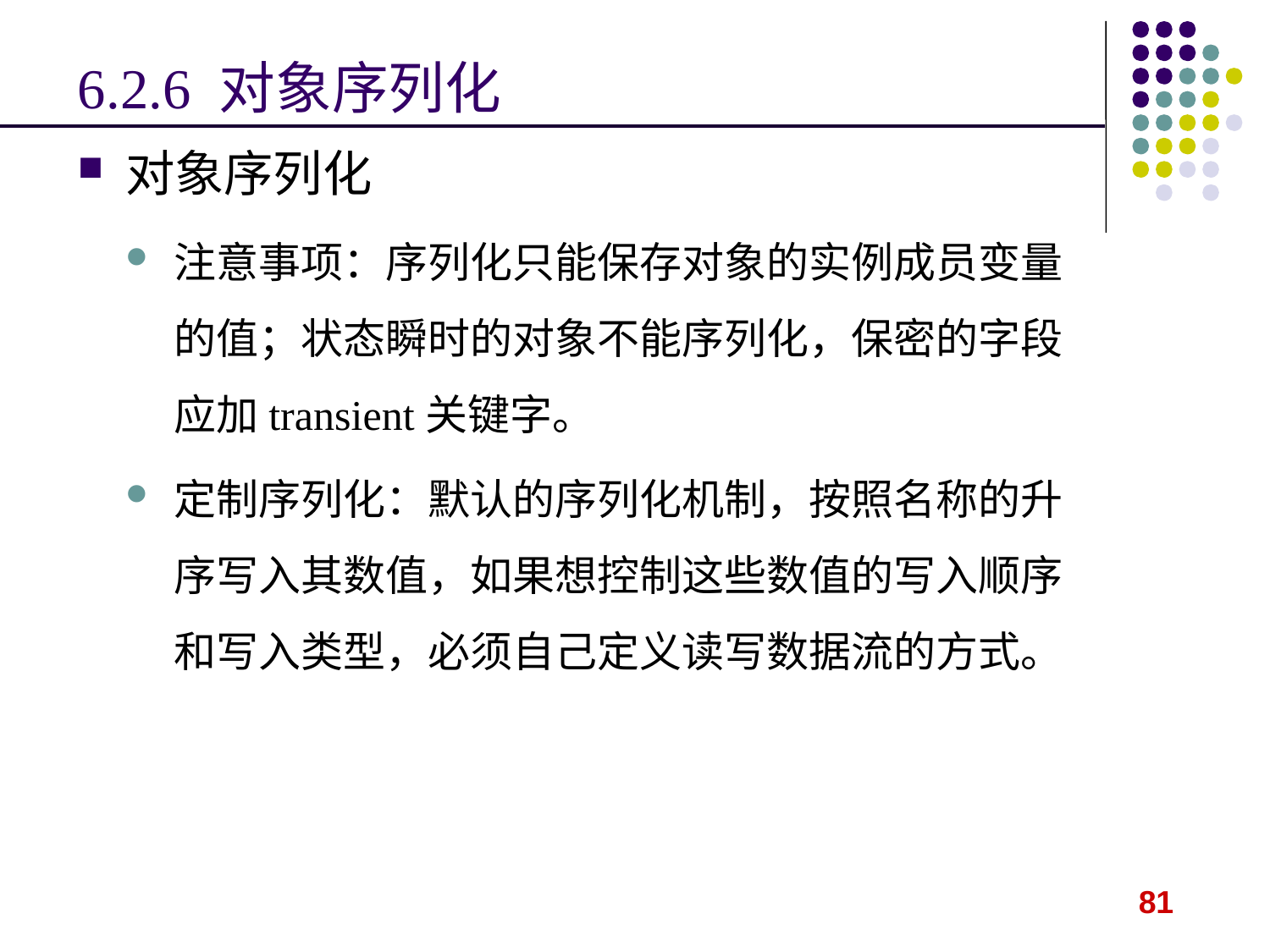

# 6.2.6 对象序列化
对象序列化
注意事项：序列化只能保存对象的实例成员变量的值；状态瞬时的对象不能序列化，保密的字段应加transient关键字。
定制序列化：默认的序列化机制，按照名称的升序写入其数值，如果想控制这些数值的写入顺序和写入类型，必须自己定义读写数据流的方式。